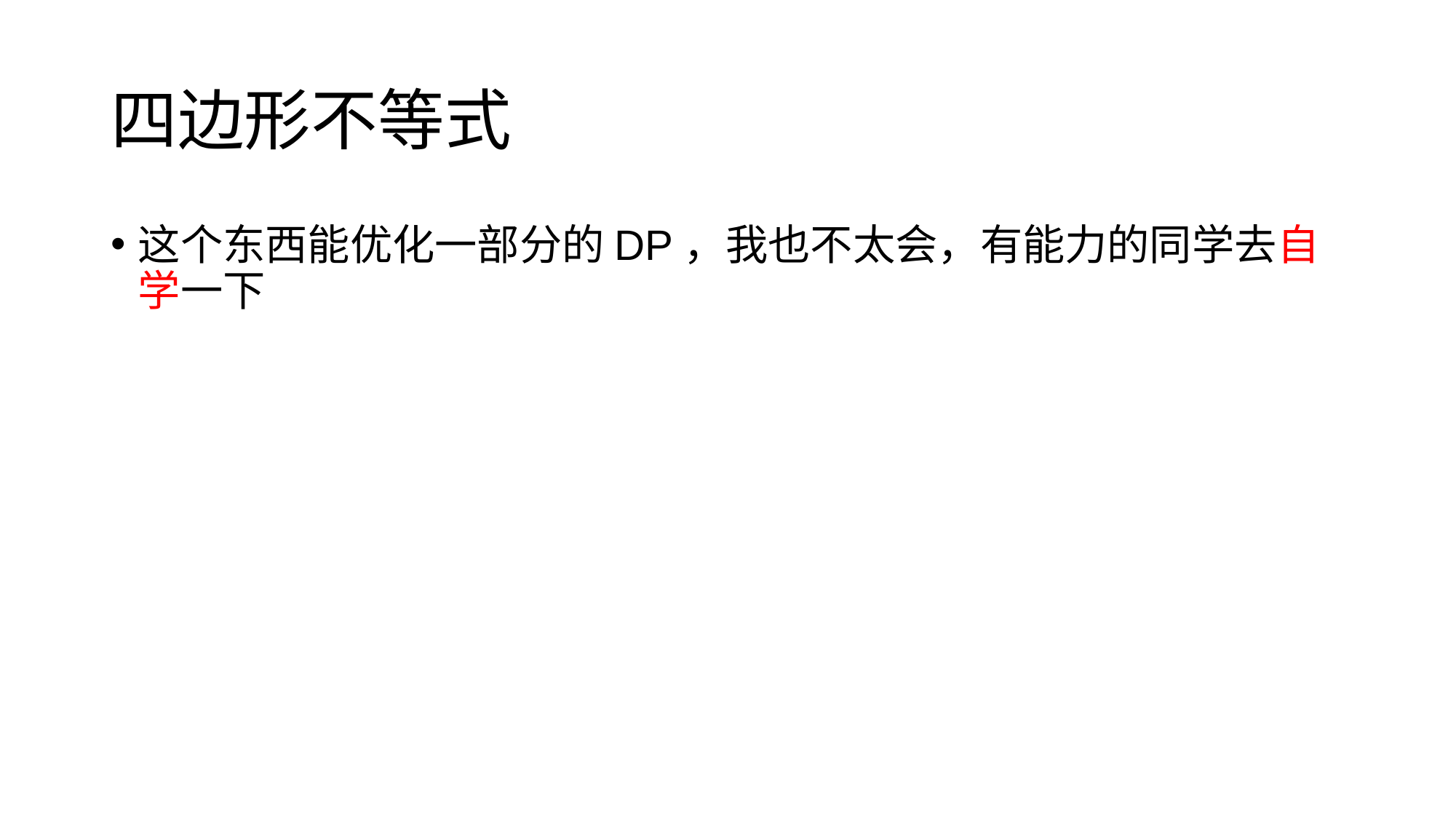

# 四边形不等式
这个东西能优化一部分的DP，我也不太会，有能力的同学去自学一下